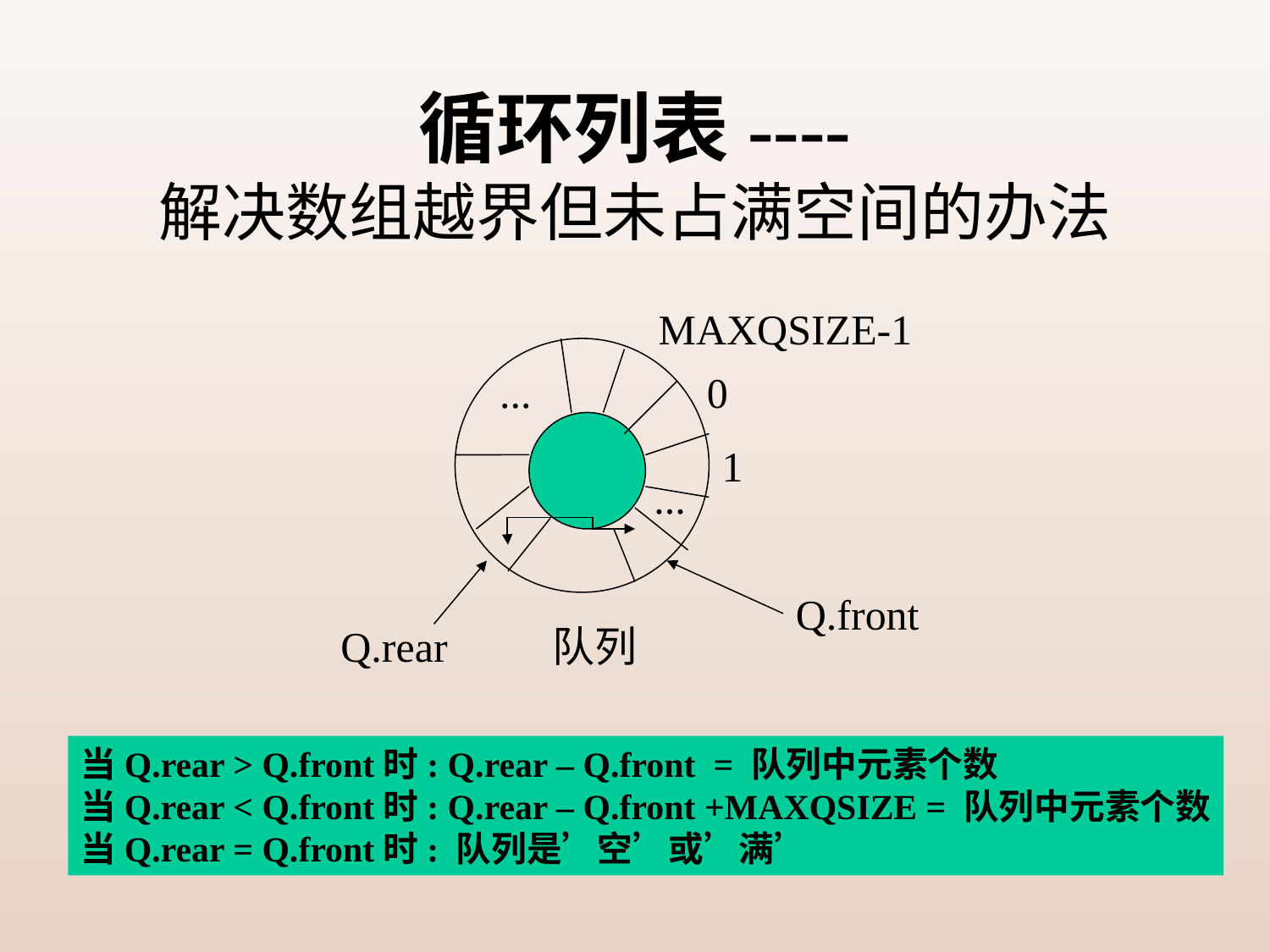

# 循环列表---- 解决数组越界但未占满空间的办法
MAXQSIZE-1

...
0

1

...

Q.front
Q.rear
队列
当Q.rear > Q.front时: Q.rear – Q.front  = 队列中元素个数
当Q.rear < Q.front时: Q.rear – Q.front +MAXQSIZE = 队列中元素个数
当Q.rear = Q.front时: 队列是’空’或’满’